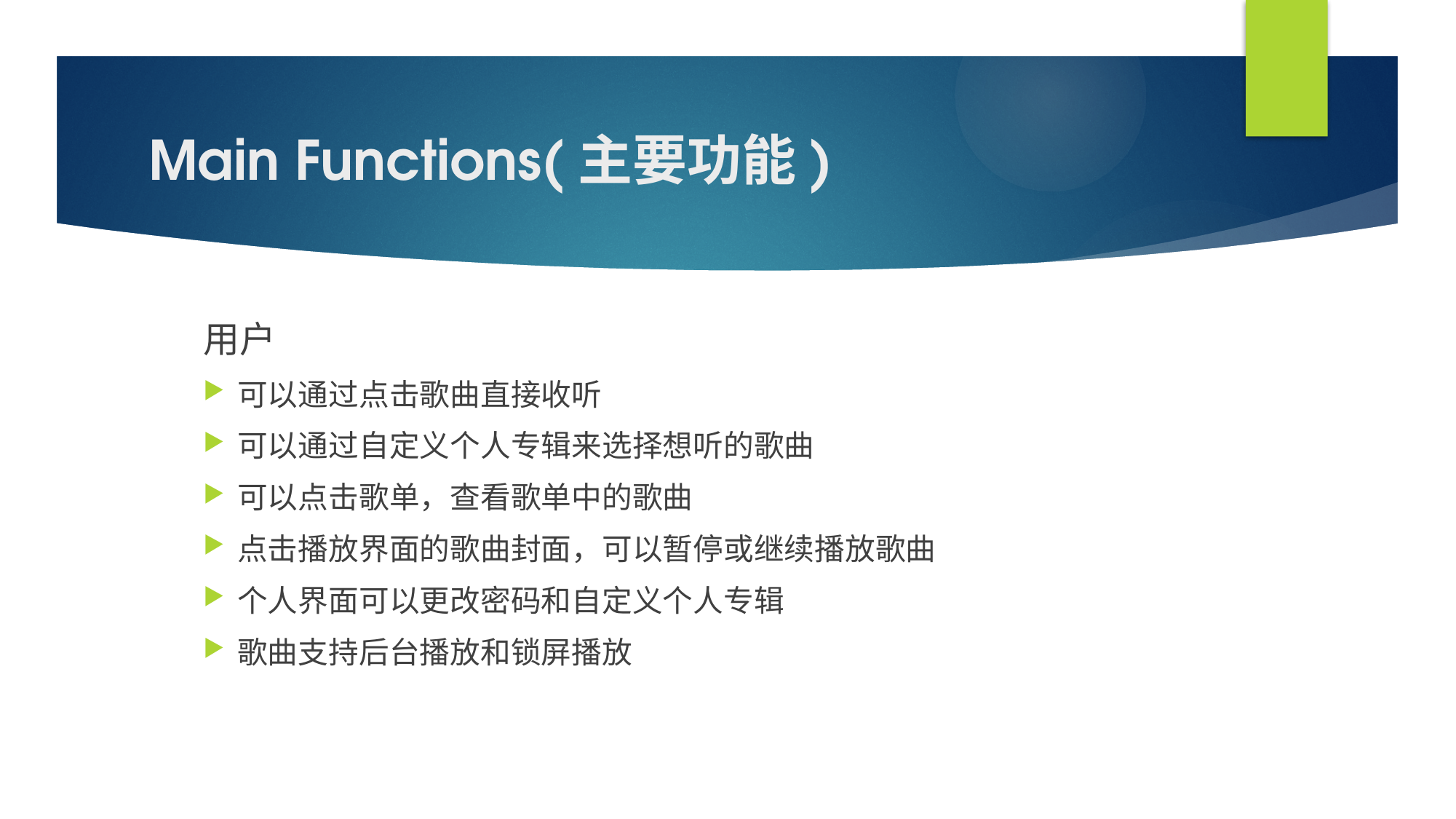

# Main Functions(主要功能)
用户
可以通过点击歌曲直接收听
可以通过自定义个人专辑来选择想听的歌曲
可以点击歌单，查看歌单中的歌曲
点击播放界面的歌曲封面，可以暂停或继续播放歌曲
个人界面可以更改密码和自定义个人专辑
歌曲支持后台播放和锁屏播放